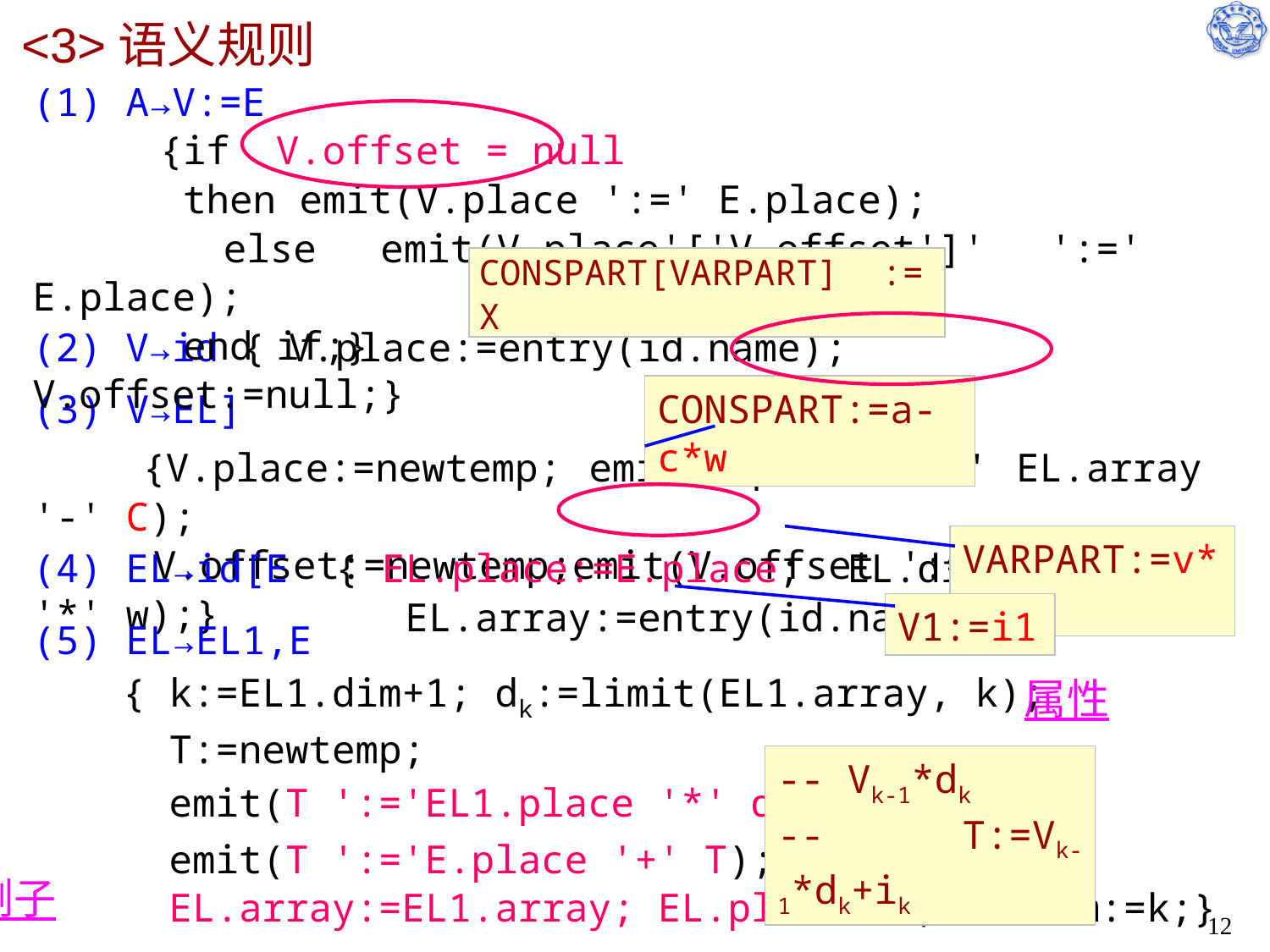

# <3>语义规则
(1) A→V:=E
	{if  V.offset = null
	 then emit(V.place ':=' E.place);
	 else emit(V.place'['V.offset']' ':=' E.place);
	 end if;}

CONSPART[VARPART]  :=  X

(2) V→id { V.place:=entry(id.name); V.offset:=null;}
CONSPART:=a-c*w
(3) V→EL]

    {V.place:=newtemp; emit(V.place ':=' EL.array '-' C);
     V.offset:=newtemp;emit(V.offset ':=' EL.place '*' w);}

VARPART:=v*w
(4) EL→id[E  { EL.place:=E.place;  EL.dim :=1;
                EL.array:=entry(id.name);}

V1:=i1
(5) EL→EL1,E
{ k:=EL1.dim+1; dk:=limit(EL1.array, k);
  T:=newtemp;
  emit(T ':='EL1.place '*' dk);
  emit(T ':='E.place '+' T);
  EL.array:=EL1.array; EL.place:=T; EL.dim:=k;}
属性
-- Vk-1*dk
-- T:=Vk-1*dk+ik
例子
12